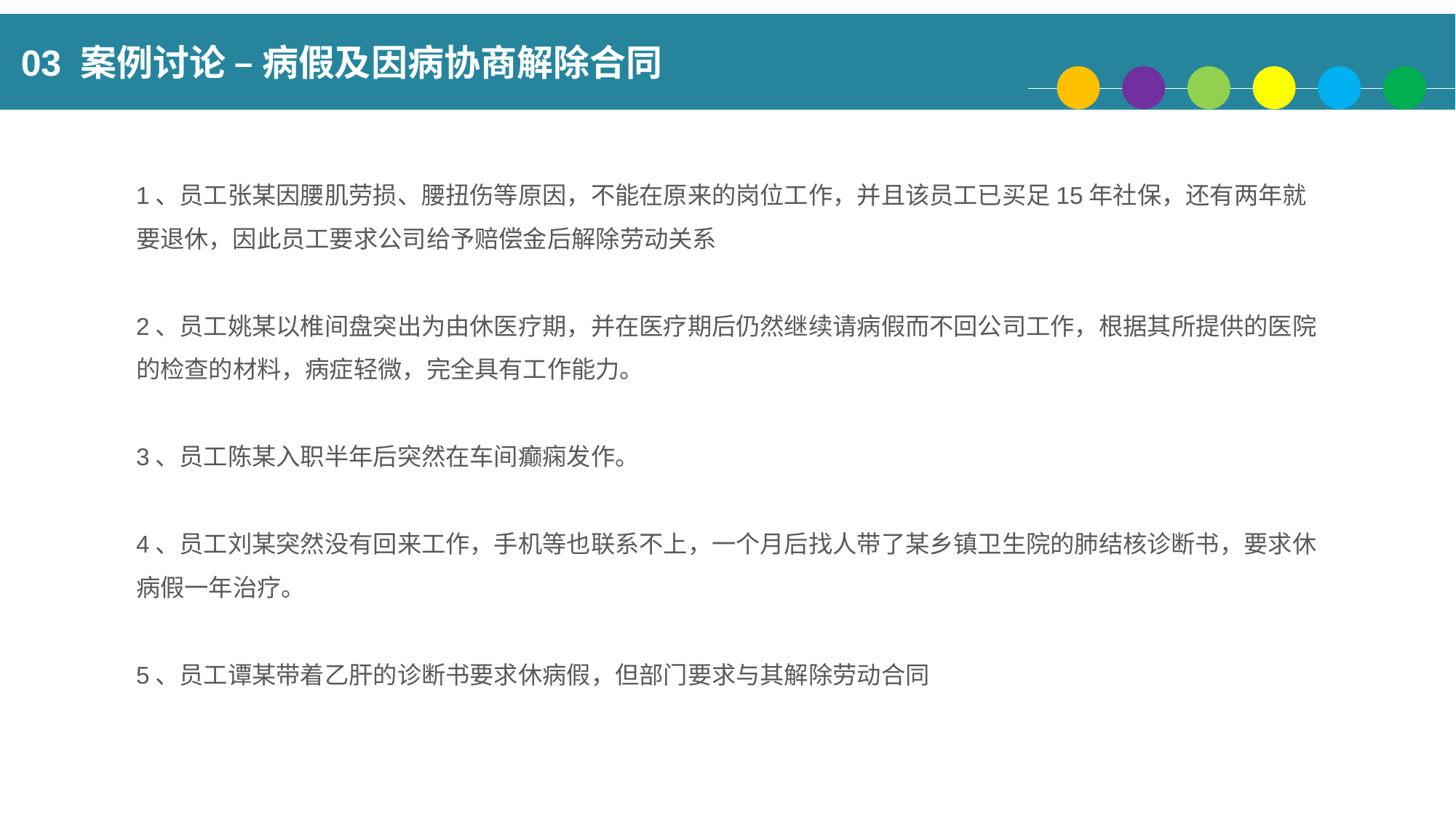

03 案例讨论 – 病假及因病协商解除合同

1、员工张某因腰肌劳损、腰扭伤等原因，不能在原来的岗位工作，并且该员工已买足15年社保，还有两年就要退休，因此员工要求公司给予赔偿金后解除劳动关系

2、员工姚某以椎间盘突出为由休医疗期，并在医疗期后仍然继续请病假而不回公司工作，根据其所提供的医院的检查的材料，病症轻微，完全具有工作能力。

3、员工陈某入职半年后突然在车间癫痫发作。

4、员工刘某突然没有回来工作，手机等也联系不上，一个月后找人带了某乡镇卫生院的肺结核诊断书，要求休病假一年治疗。

5、员工谭某带着乙肝的诊断书要求休病假，但部门要求与其解除劳动合同
31